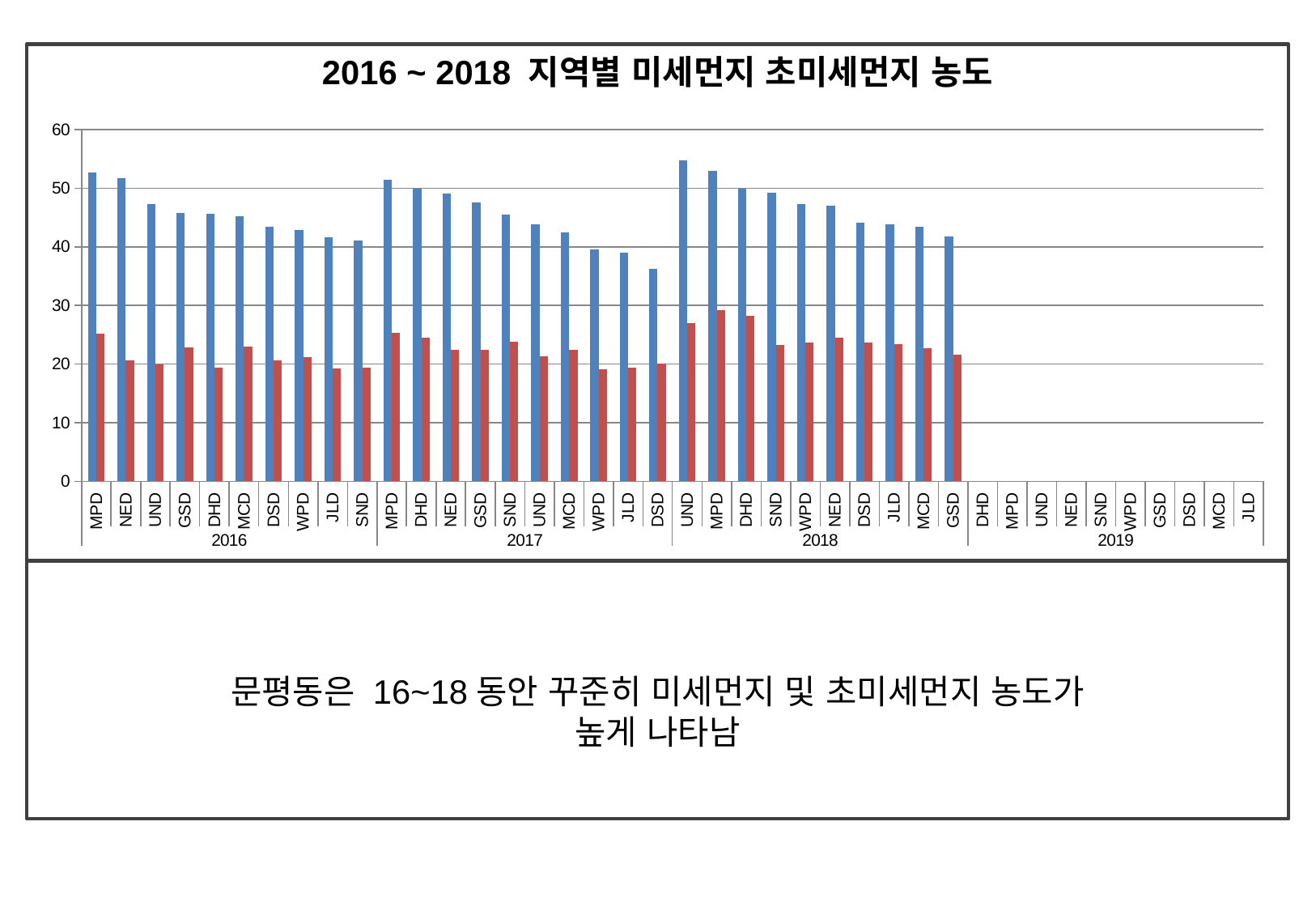

2016 ~ 2018 지역별 미세먼지 초미세먼지 농도

### Chart

| Category |
|---|

[unsupported chart]

문평동은 16~18동안 꾸준히 미세먼지 및 초미세먼지 농도가
높게 나타남